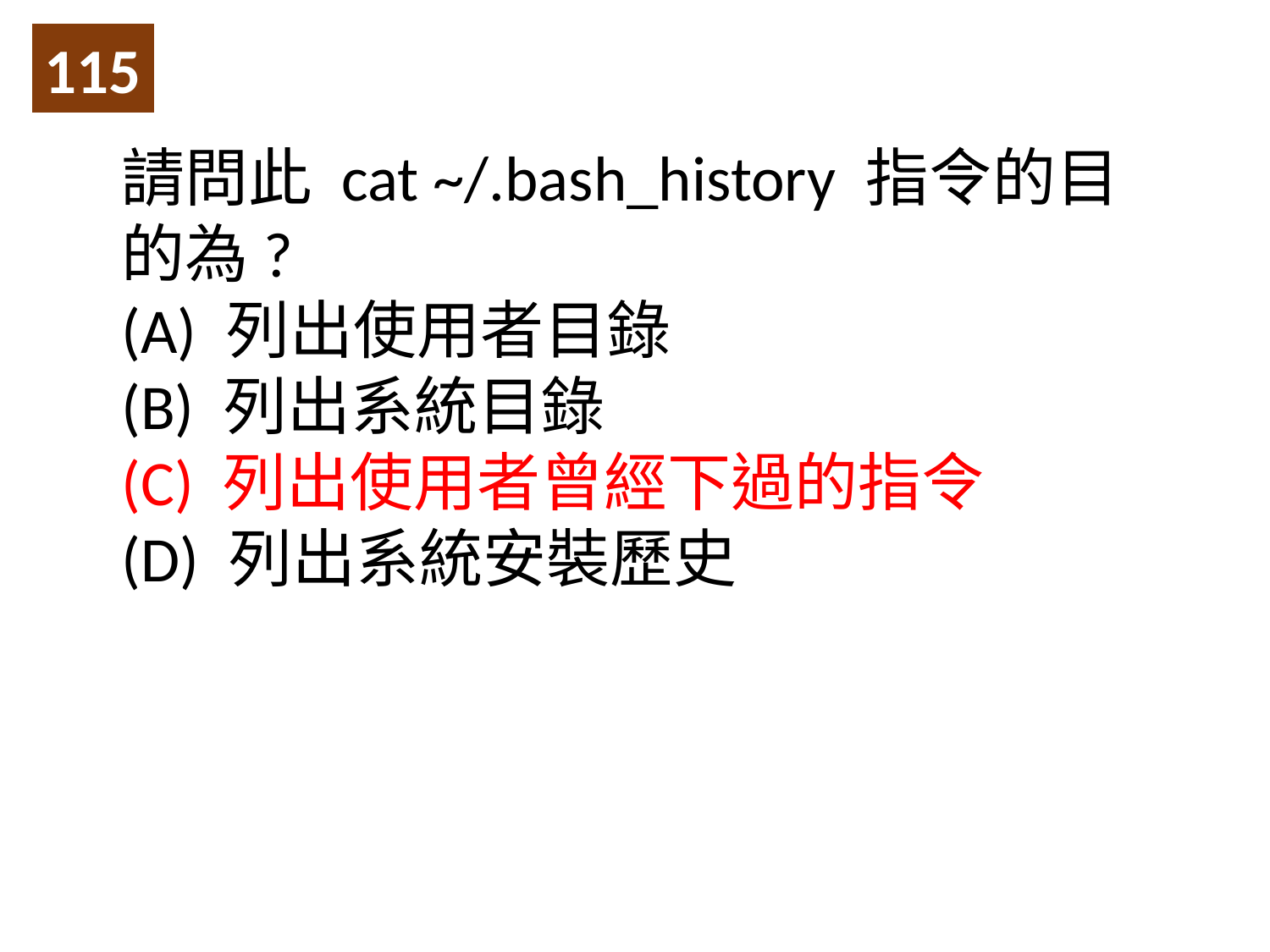

115
請問此 cat ~/.bash_history 指令的目的為?
(A) 列出使用者目錄
(B) 列出系統目錄
(C) 列出使用者曾經下過的指令
(D) 列出系統安裝歷史